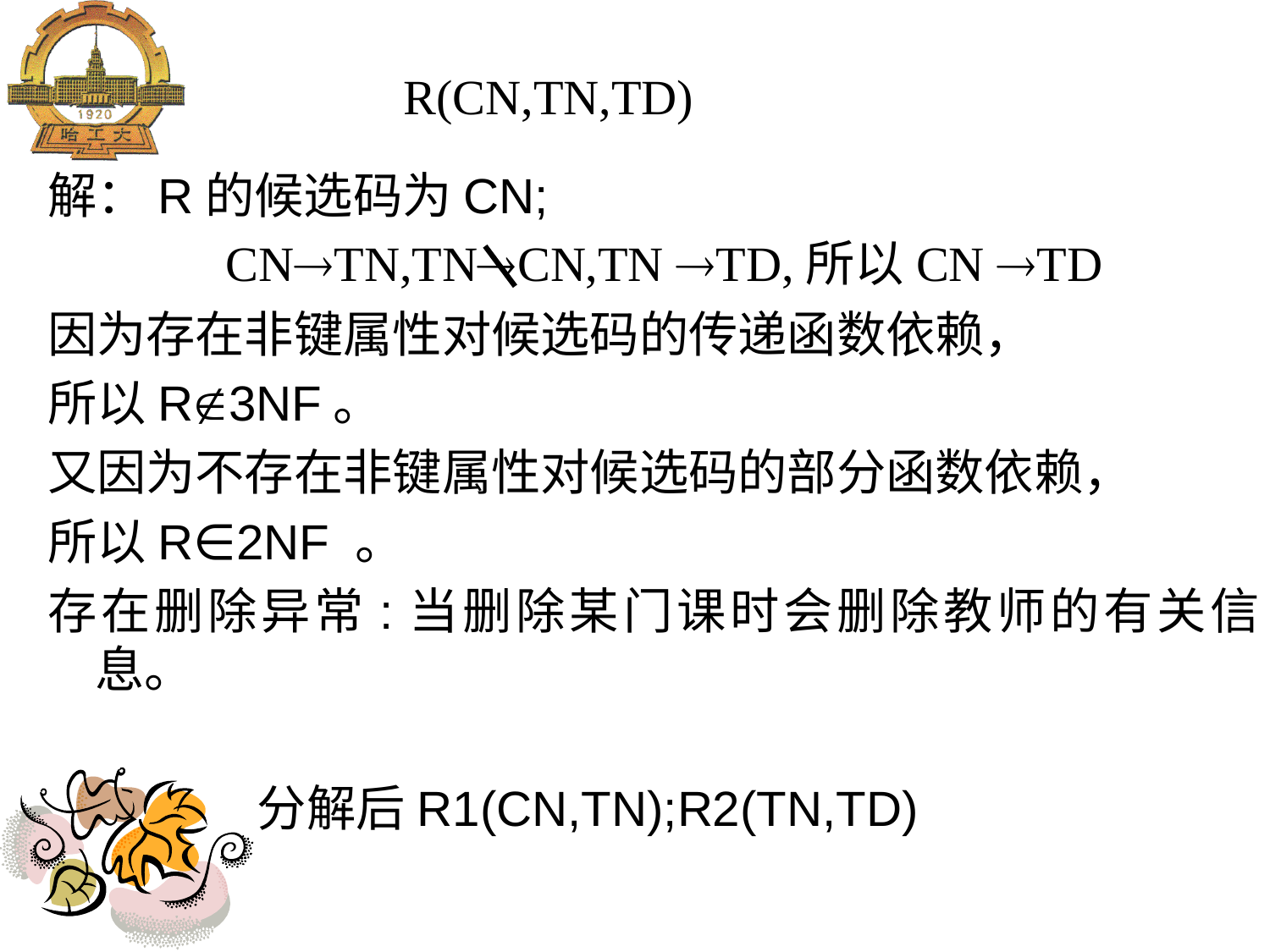

R(CN,TN,TD)
解：R的候选码为CN;

因为存在非键属性对候选码的传递函数依赖，
所以R∉3NF。
又因为不存在非键属性对候选码的部分函数依赖，
所以R∈2NF 。
存在删除异常:当删除某门课时会删除教师的有关信息。

                  分解后R1(CN,TN);R2(TN,TD)
CN→TN,TN→CN,TN →TD,所以CN →TD